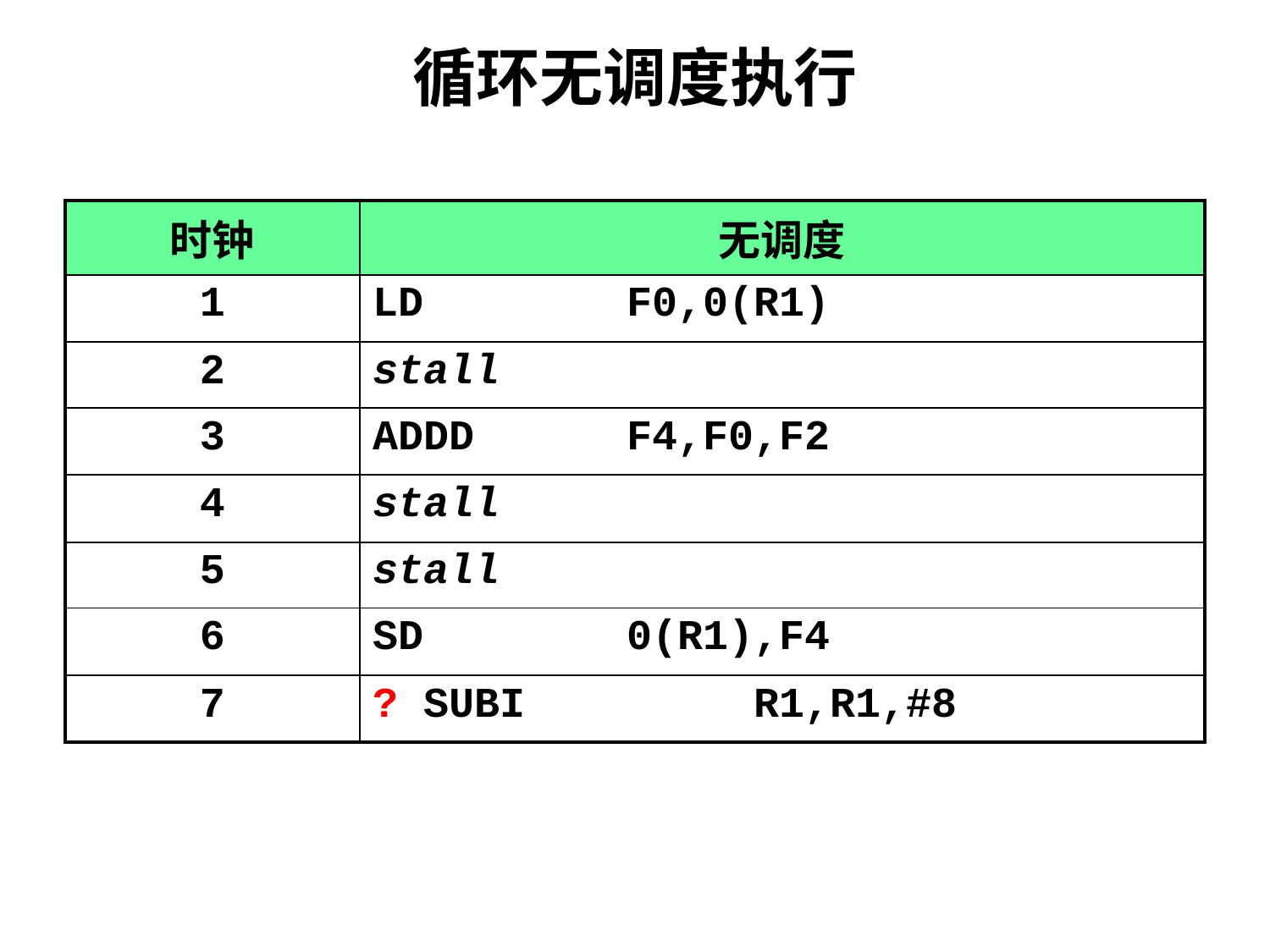

循环无调度执行
| 时钟 | 无调度 |
| --- | --- |
| 1 | LD F0,0(R1) |
| 2 | stall |
| 3 | ADDD F4,F0,F2 |
| 4 | stall |
| 5 | stall |
| 6 | SD 0(R1),F4 |
| 7 | ? SUBI R1,R1,#8 |